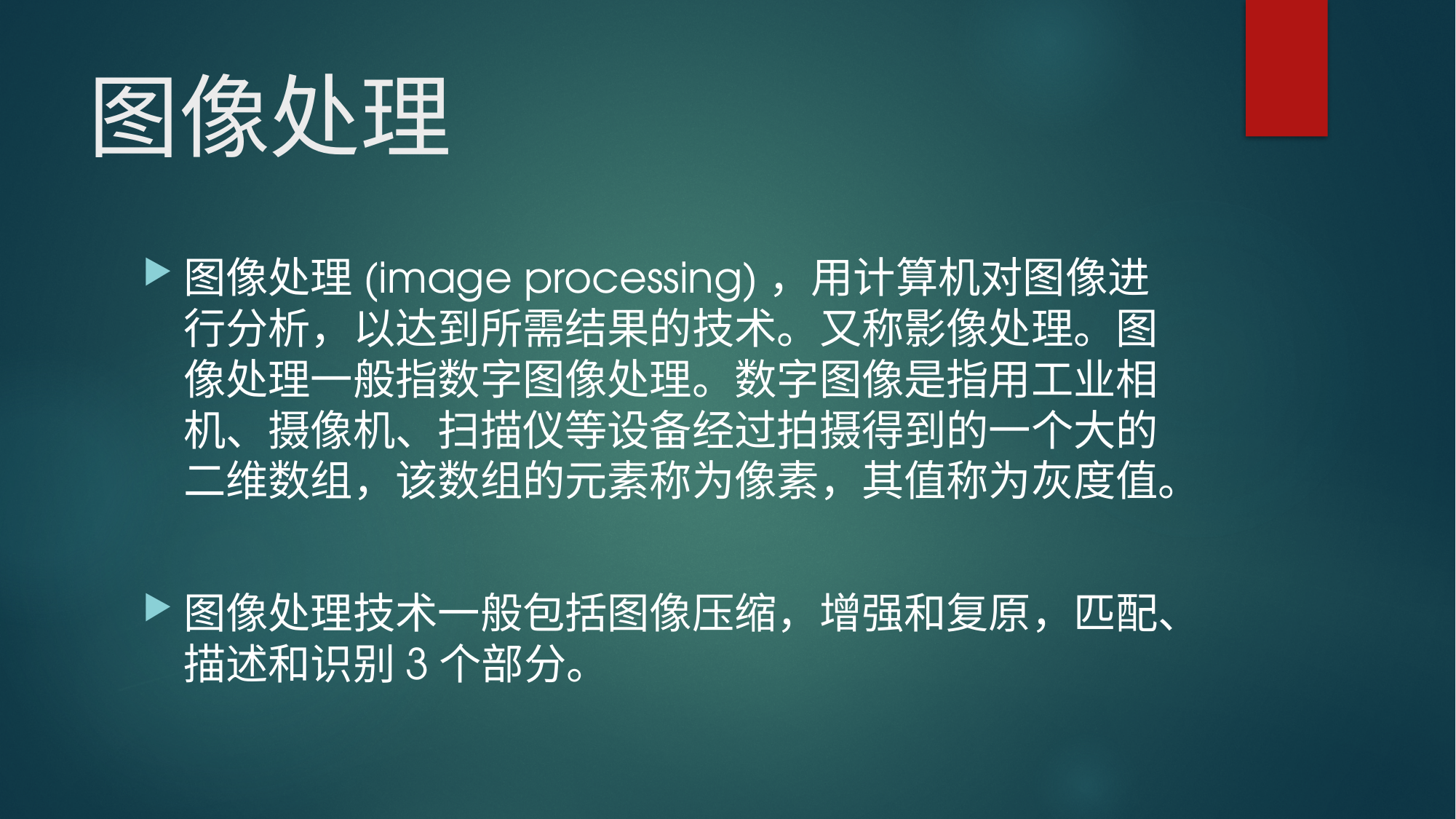

# 图像处理
图像处理(image processing)，用计算机对图像进行分析，以达到所需结果的技术。又称影像处理。图像处理一般指数字图像处理。数字图像是指用工业相机、摄像机、扫描仪等设备经过拍摄得到的一个大的二维数组，该数组的元素称为像素，其值称为灰度值。

图像处理技术一般包括图像压缩，增强和复原，匹配、描述和识别3个部分。